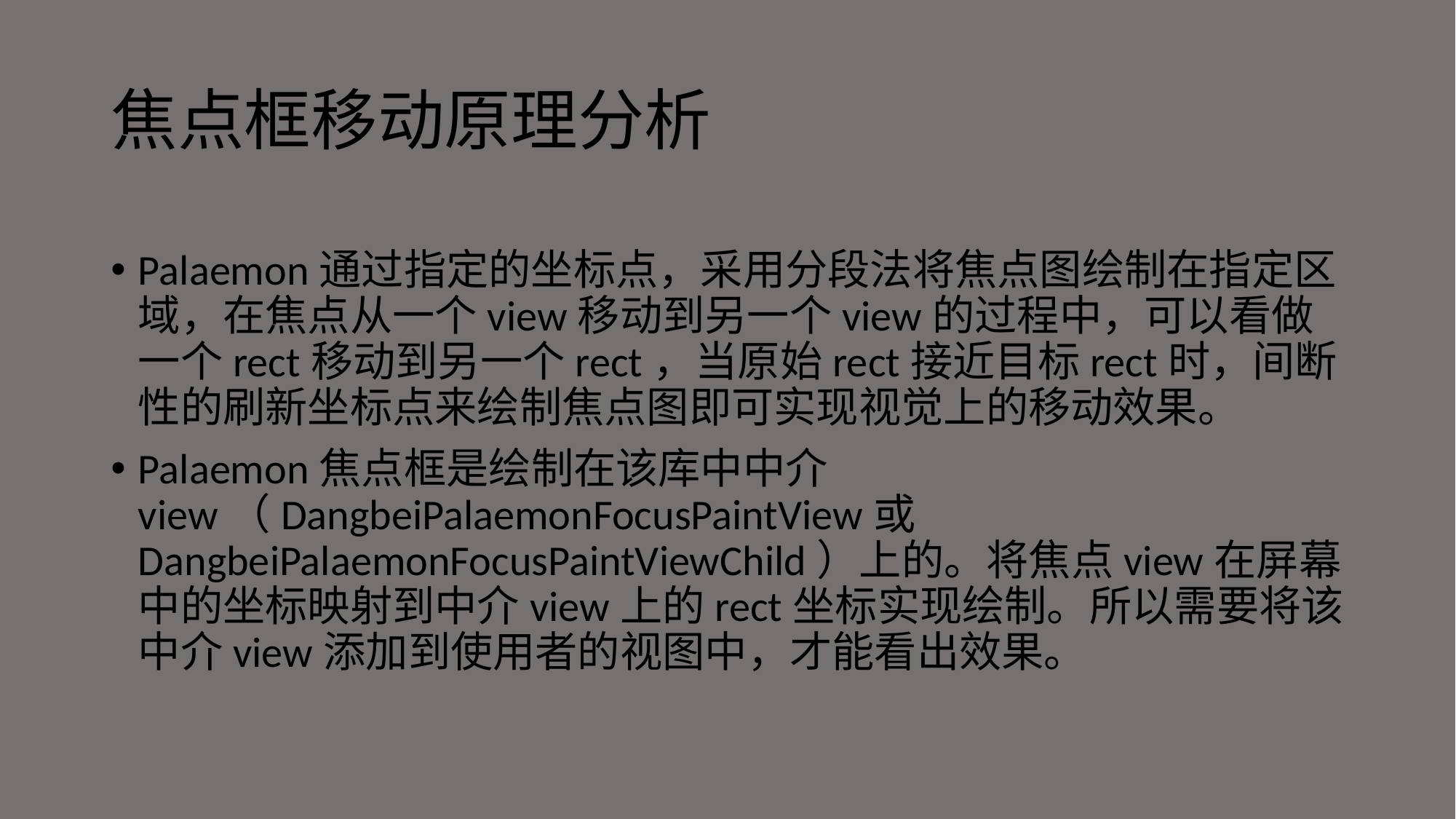

# 焦点框移动原理分析

Palaemon通过指定的坐标点，采用分段法将焦点图绘制在指定区域，在焦点从一个view移动到另一个view的过程中，可以看做一个rect移动到另一个rect，当原始rect接近目标rect时，间断性的刷新坐标点来绘制焦点图即可实现视觉上的移动效果。
Palaemon焦点框是绘制在该库中中介view（DangbeiPalaemonFocusPaintView或DangbeiPalaemonFocusPaintViewChild）上的。将焦点view在屏幕中的坐标映射到中介view上的rect坐标实现绘制。所以需要将该中介view添加到使用者的视图中，才能看出效果。